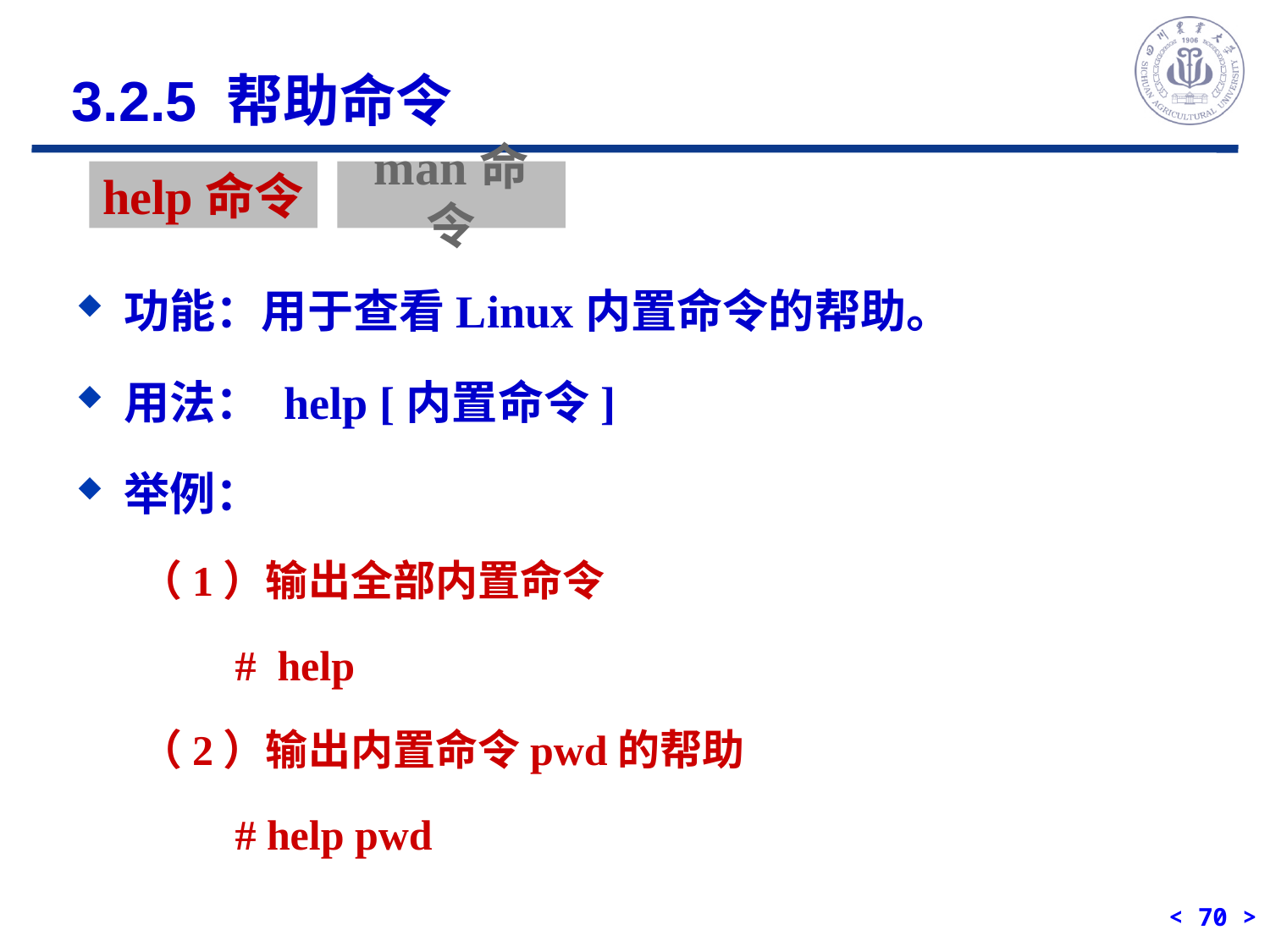

3.2.5 帮助命令
help命令
man命令
功能：用于查看Linux内置命令的帮助。
用法： help [内置命令]
举例：
（1）输出全部内置命令
         #  help
（2）输出内置命令pwd的帮助
         # help pwd